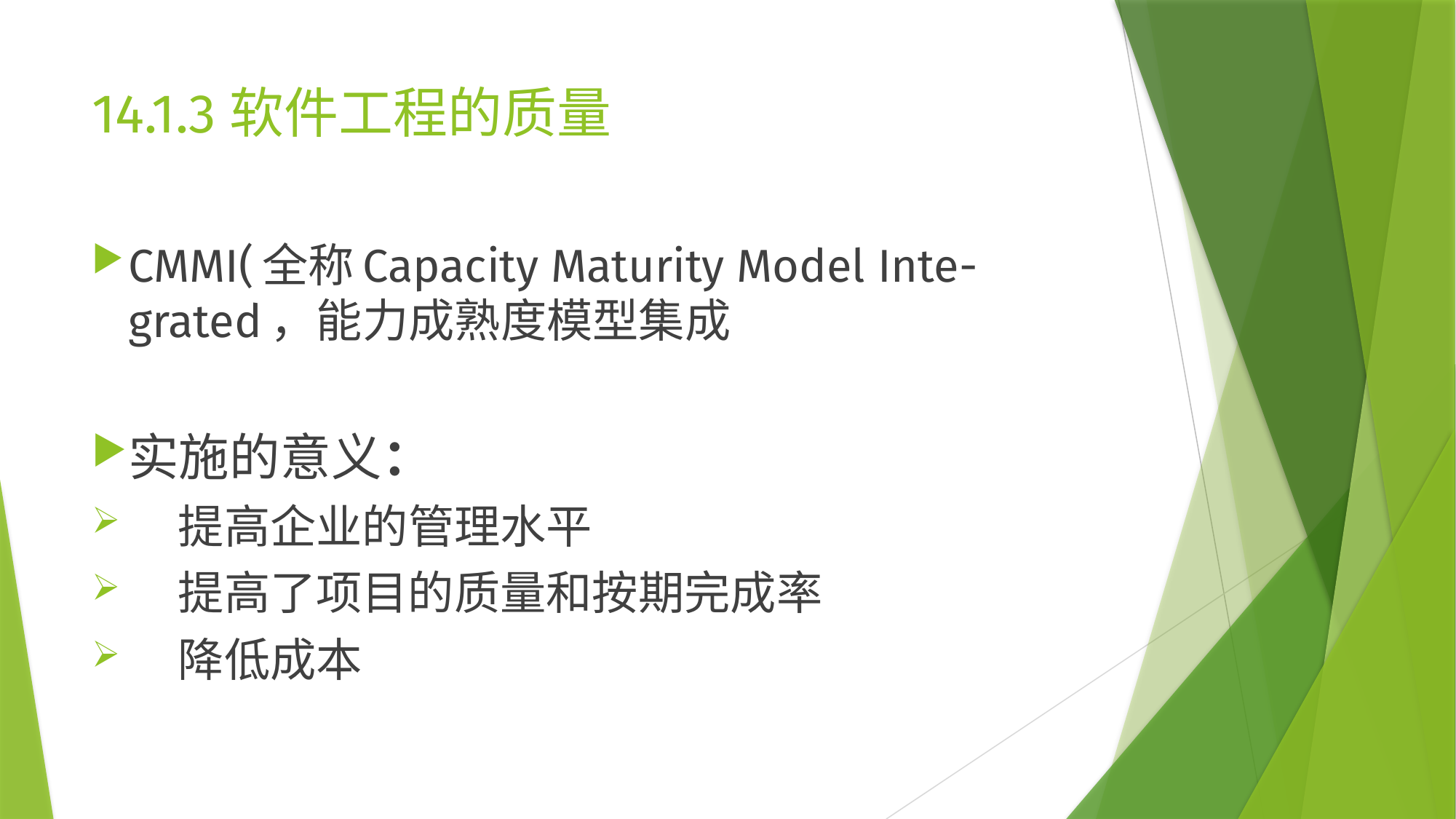

# 14.1.3软件工程的质量
CMMI(全称Capacity Maturity Model Inte-grated，能力成熟度模型集成

实施的意义：
    提高企业的管理水平
    提高了项目的质量和按期完成率
    降低成本